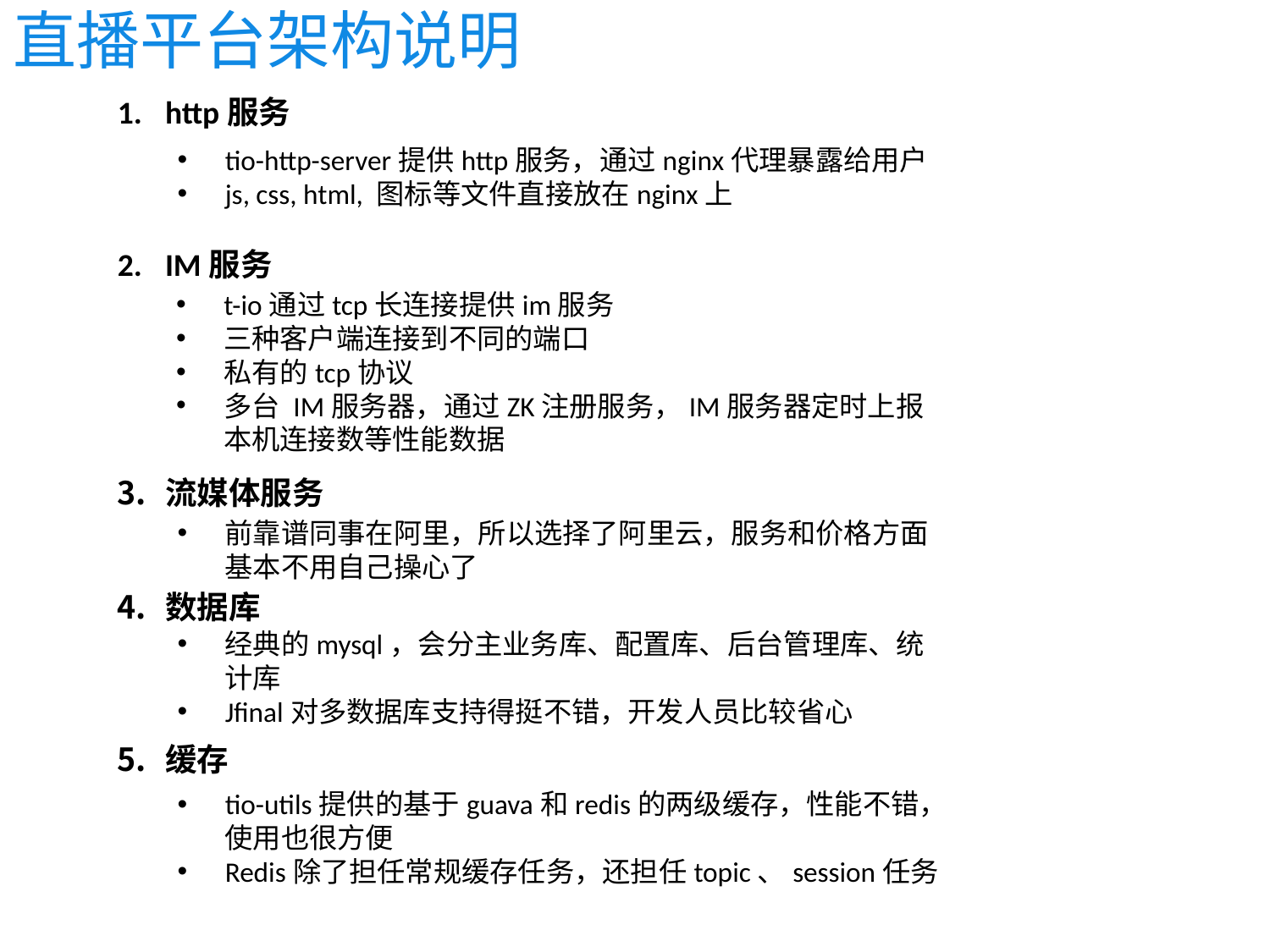

# 直播平台架构说明
http服务

IM服务

流媒体服务

数据库

缓存

tio-http-server提供http服务，通过nginx代理暴露给用户
js, css, html, 图标等文件直接放在nginx上
t-io通过tcp长连接提供im服务
三种客户端连接到不同的端口
私有的tcp协议
多台 IM服务器，通过ZK注册服务，IM服务器定时上报本机连接数等性能数据
前靠谱同事在阿里，所以选择了阿里云，服务和价格方面基本不用自己操心了
经典的mysql，会分主业务库、配置库、后台管理库、统计库
Jfinal对多数据库支持得挺不错，开发人员比较省心
tio-utils提供的基于guava和redis的两级缓存，性能不错，使用也很方便
Redis除了担任常规缓存任务，还担任topic、session任务